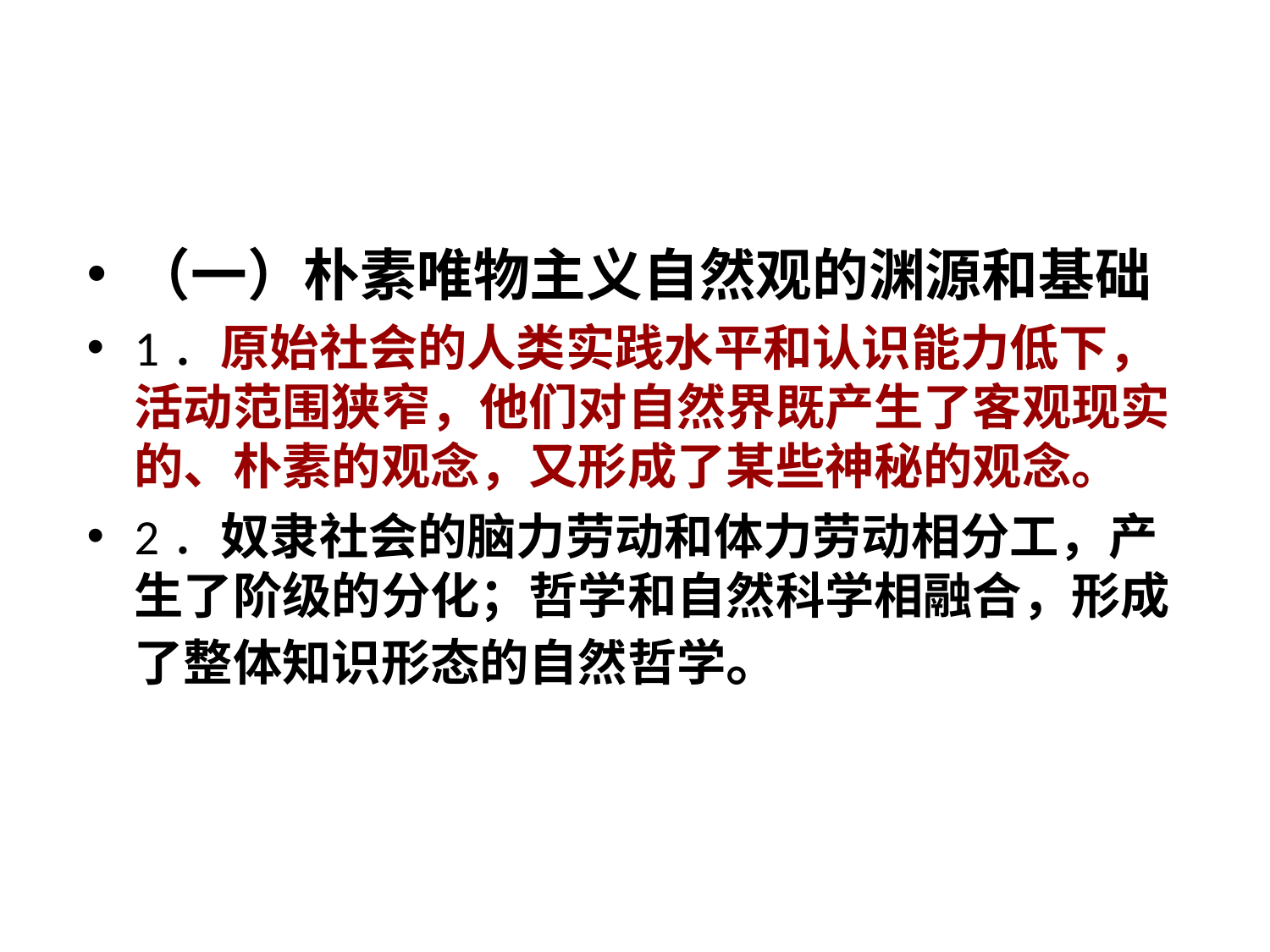

（一）朴素唯物主义自然观的渊源和基础
1．原始社会的人类实践水平和认识能力低下，活动范围狭窄，他们对自然界既产生了客观现实的、朴素的观念，又形成了某些神秘的观念。
2．奴隶社会的脑力劳动和体力劳动相分工，产生了阶级的分化；哲学和自然科学相融合，形成了整体知识形态的自然哲学。